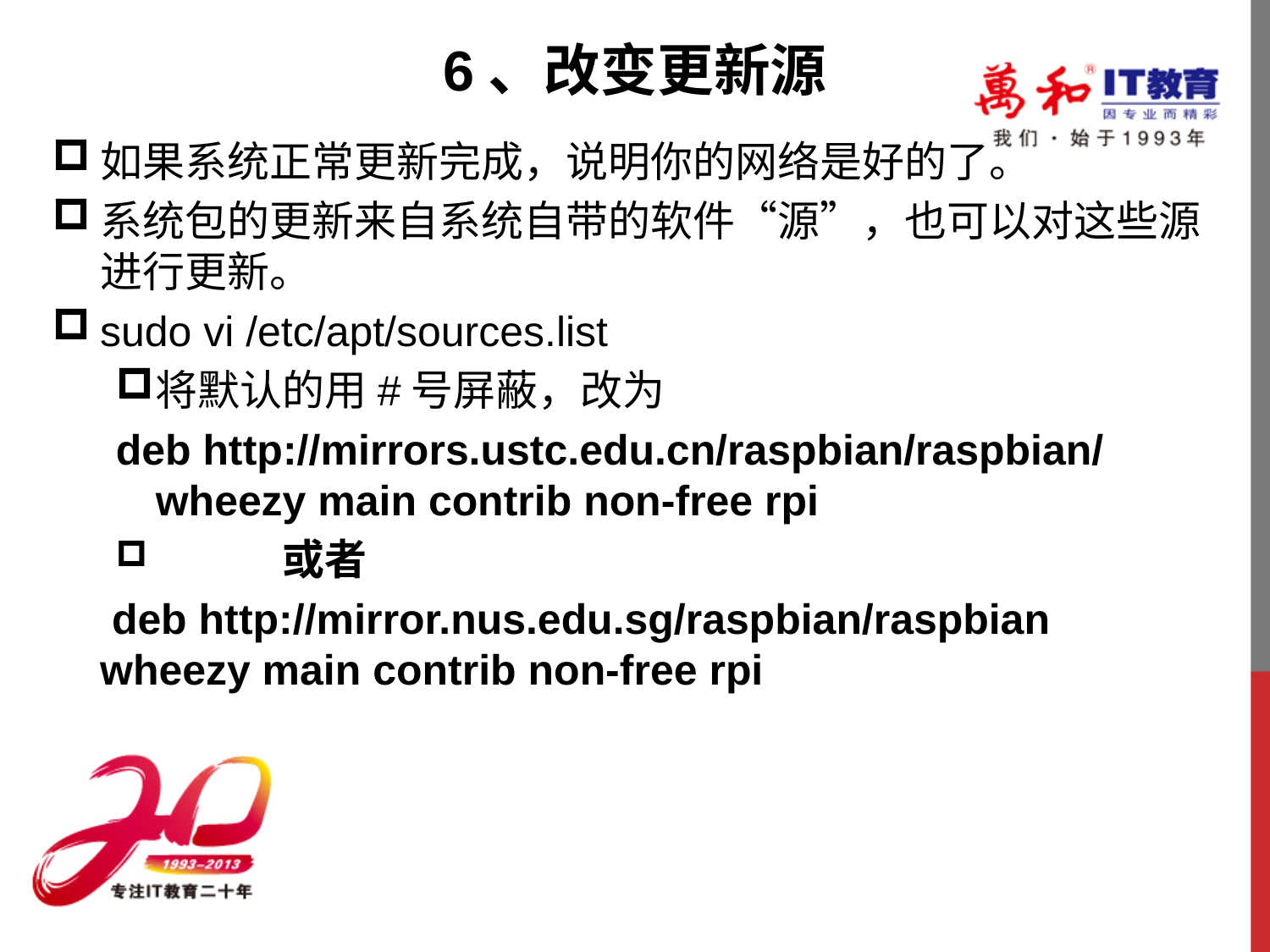

# 6、改变更新源
如果系统正常更新完成，说明你的网络是好的了。
系统包的更新来自系统自带的软件“源”，也可以对这些源进行更新。
sudo vi /etc/apt/sources.list
将默认的用#号屏蔽，改为
deb http://mirrors.ustc.edu.cn/raspbian/raspbian/ wheezy main contrib non-free rpi
	或者
	 deb http://mirror.nus.edu.sg/raspbian/raspbian wheezy main contrib non-free rpi